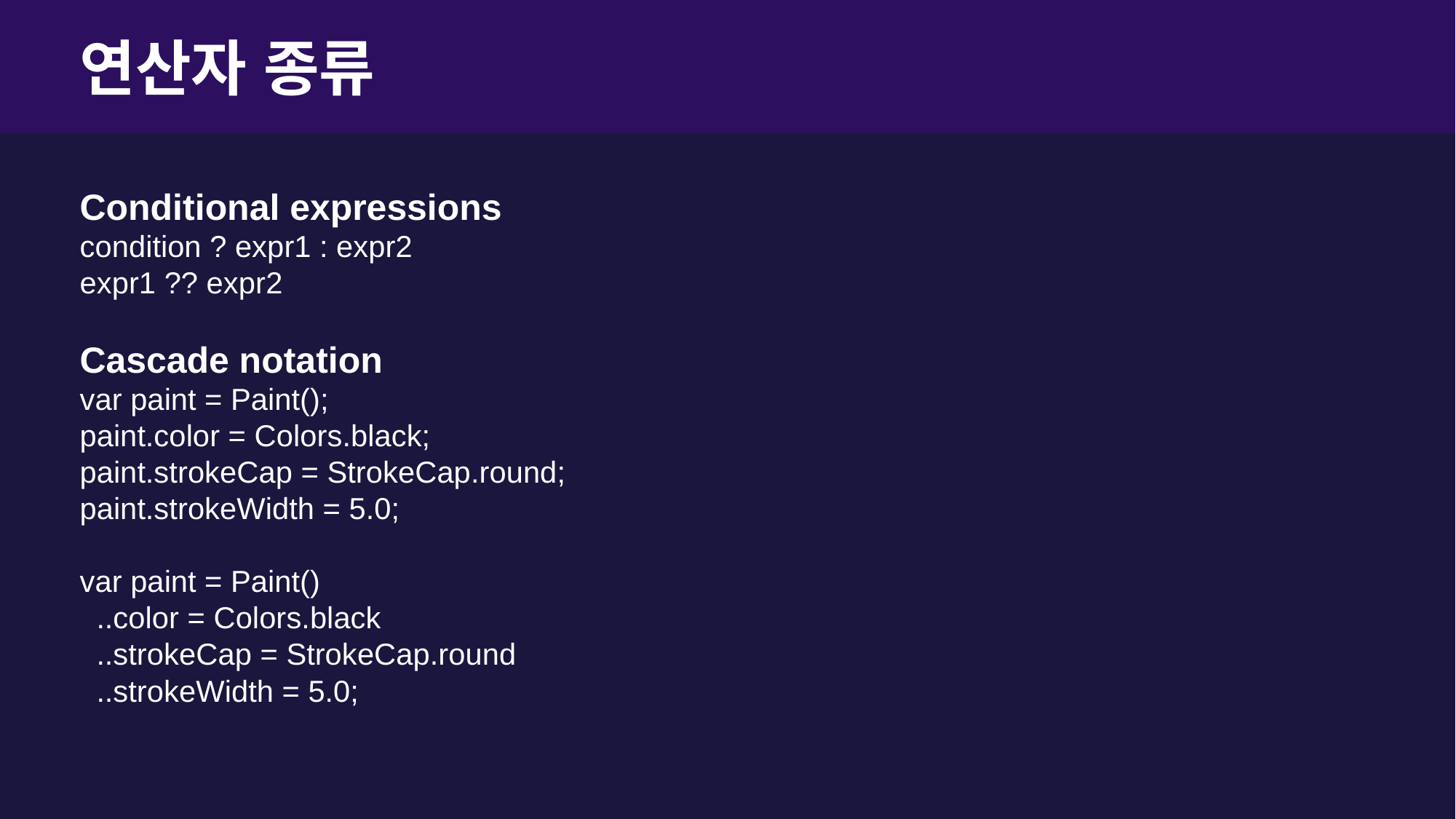

연산자 종류
Conditional expressions
condition ? expr1 : expr2
expr1 ?? expr2

Cascade notation
var paint = Paint();
paint.color = Colors.black;
paint.strokeCap = StrokeCap.round;
paint.strokeWidth = 5.0;

var paint = Paint()
  ..color = Colors.black
  ..strokeCap = StrokeCap.round
  ..strokeWidth = 5.0;